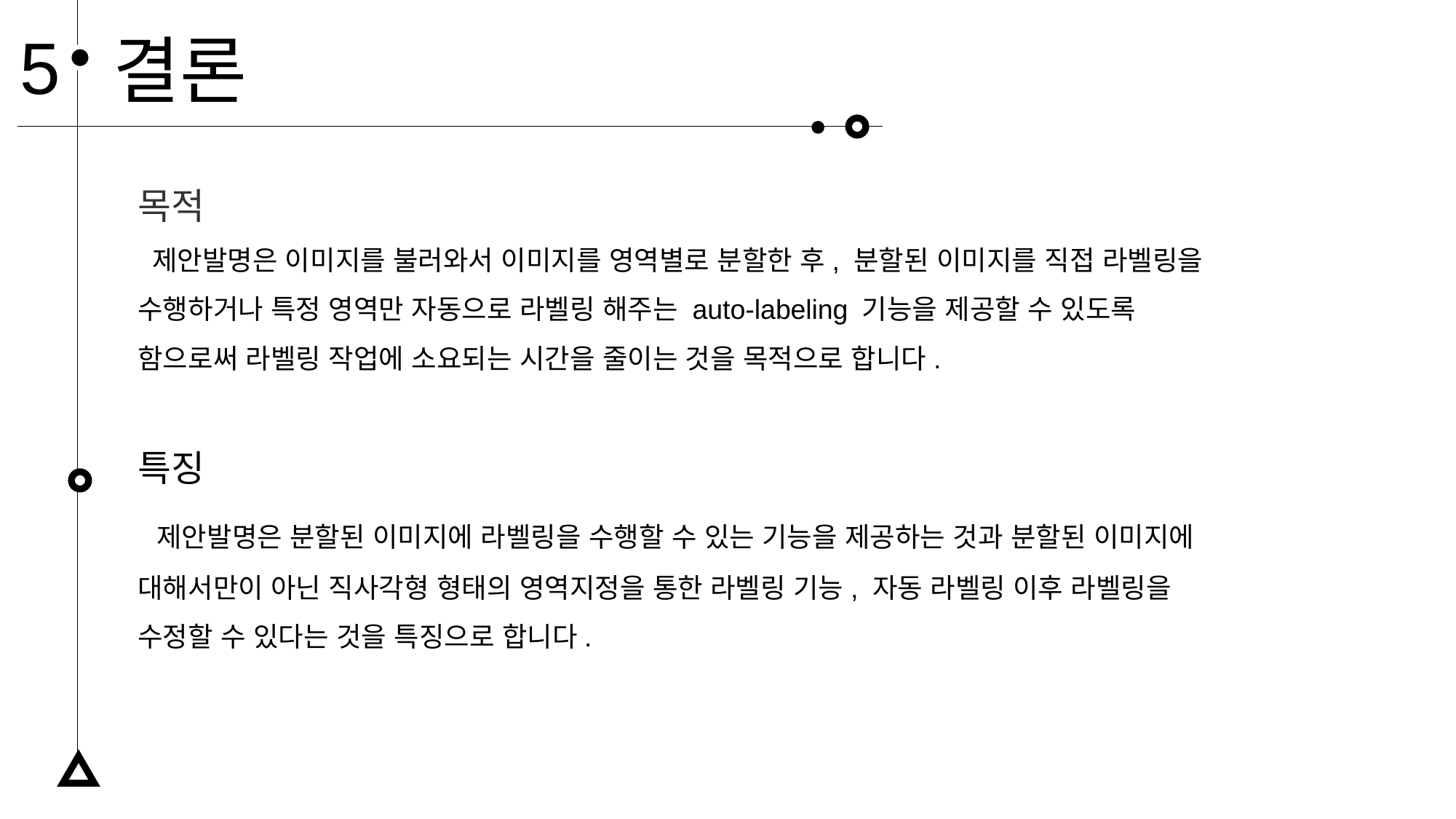

5
결론
목적
 제안발명은 이미지를 불러와서 이미지를 영역별로 분할한 후, 분할된 이미지를 직접 라벨링을 수행하거나 특정 영역만 자동으로 라벨링 해주는 auto-labeling 기능을 제공할 수 있도록 함으로써 라벨링 작업에 소요되는 시간을 줄이는 것을 목적으로 합니다.

특징
 제안발명은 분할된 이미지에 라벨링을 수행할 수 있는 기능을 제공하는 것과 분할된 이미지에 대해서만이 아닌 직사각형 형태의 영역지정을 통한 라벨링 기능, 자동 라벨링 이후 라벨링을 수정할 수 있다는 것을 특징으로 합니다.